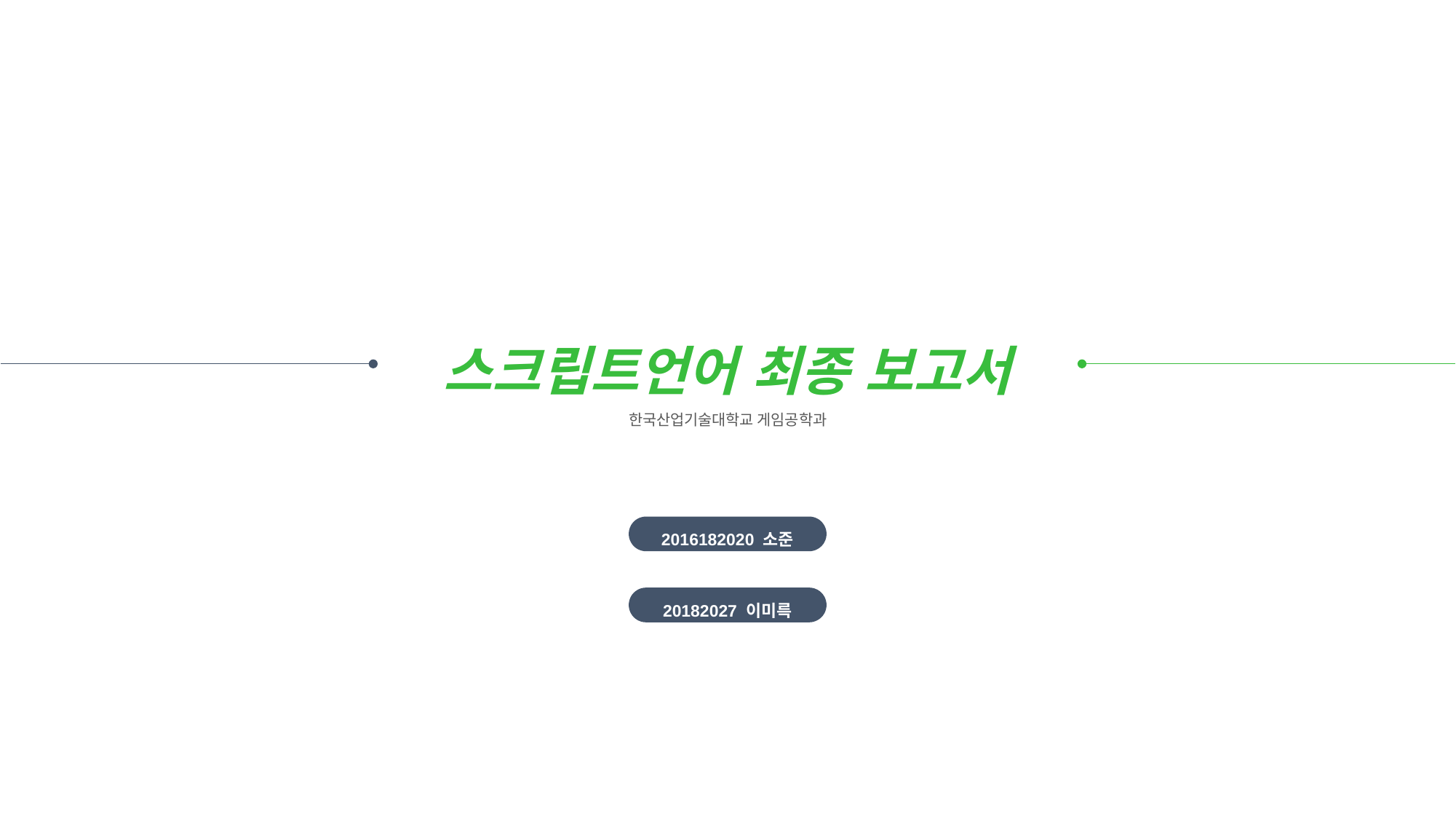

스크립트언어 최종 보고서
한국산업기술대학교 게임공학과
2016182020 소준
20182027 이미륵